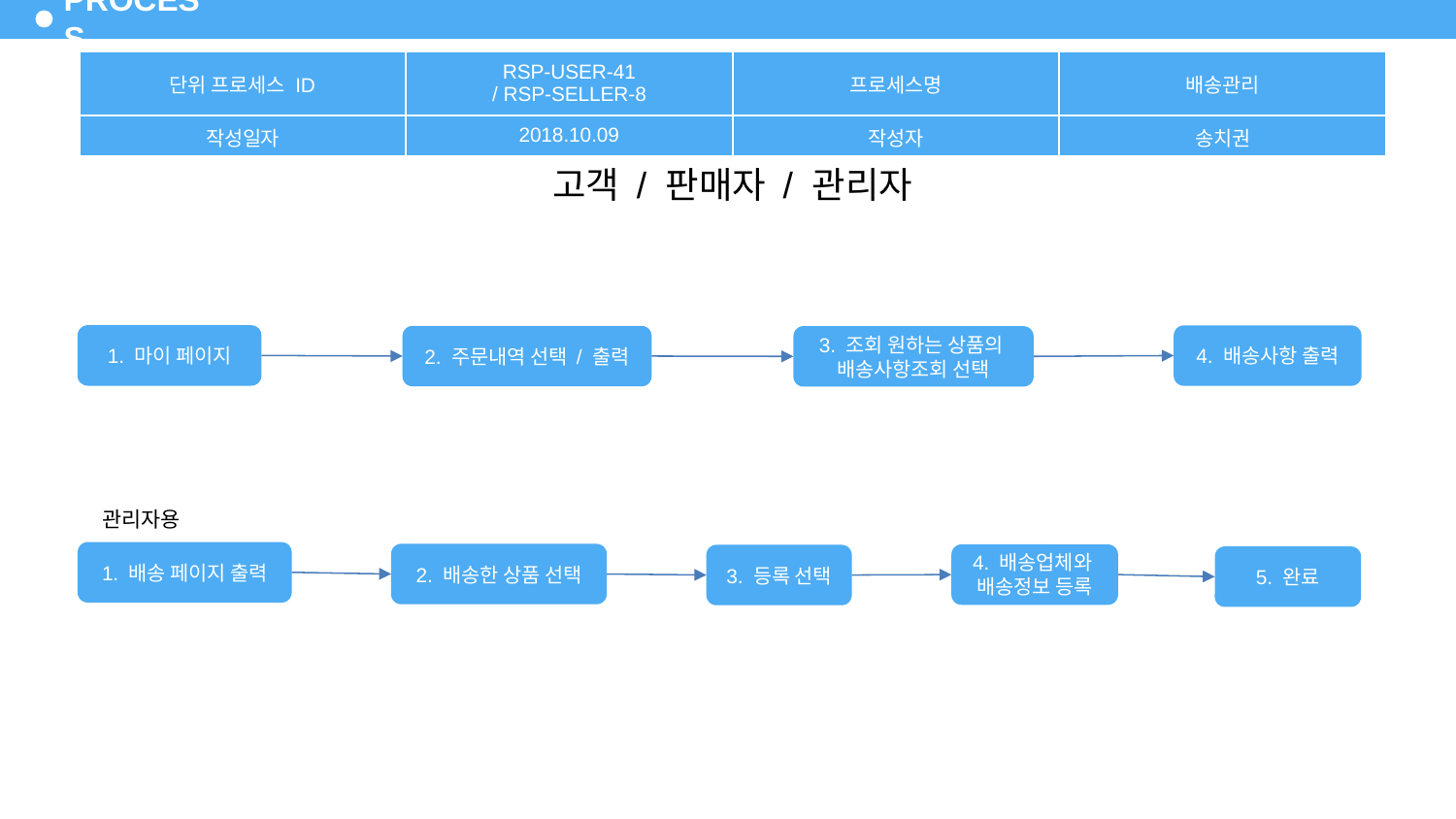

# PROCESS
| 단위 프로세스 ID | RSP-USER-41 / RSP-SELLER-8 | 프로세스명 | 배송관리 |
| --- | --- | --- | --- |
| 작성일자 | 2018.10.09 | 작성자 | 송치권 |
고객 / 판매자 / 관리자

1. 마이 페이지
4. 배송사항 출력
2. 주문내역 선택 / 출력
3. 조회 원하는 상품의
배송사항조회 선택
관리자용
1. 배송 페이지 출력
2. 배송한 상품 선택
4. 배송업체와
배송정보 등록
3. 등록 선택
5. 완료